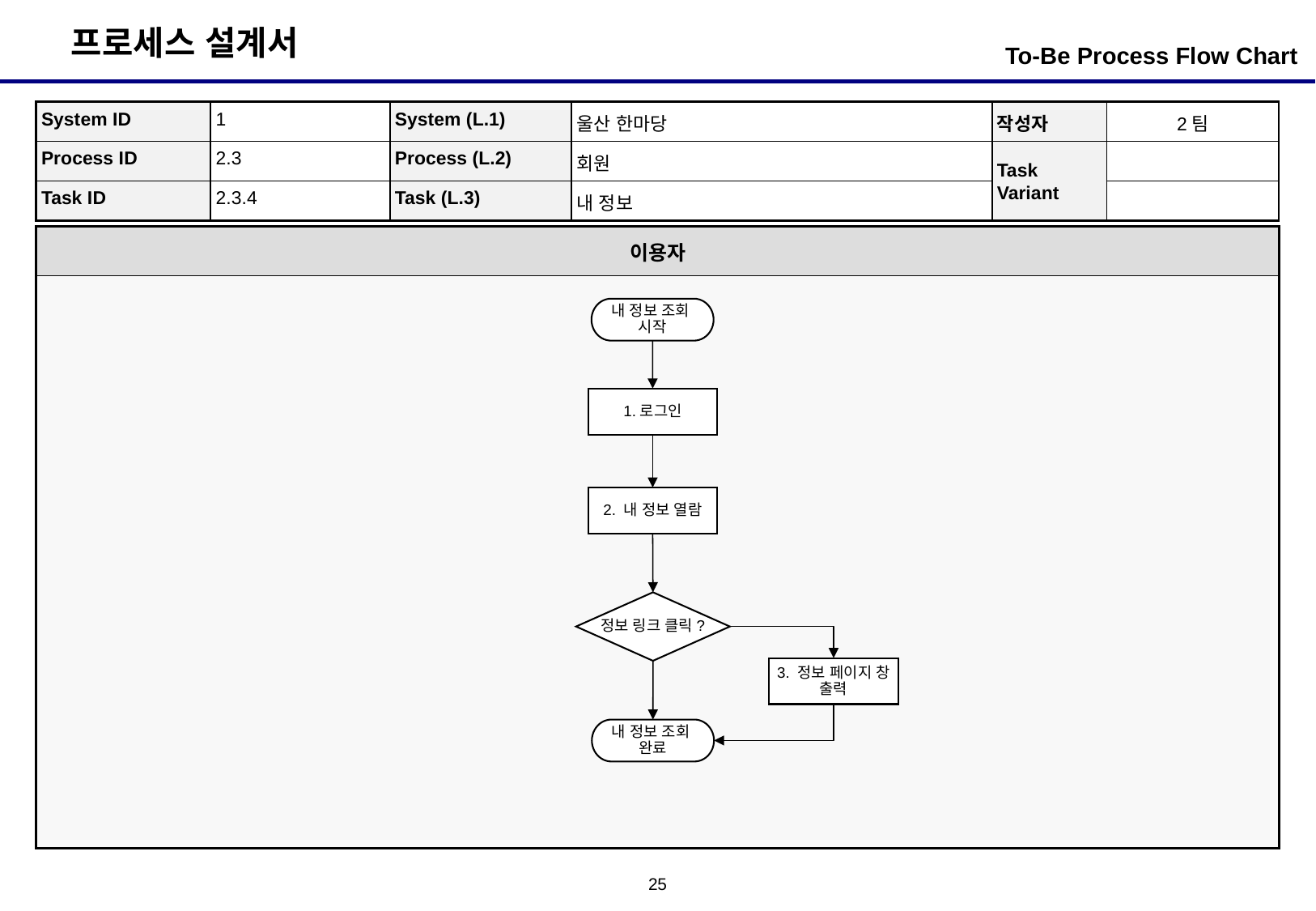

To-Be Process Flow Chart
| System ID | 1 | System (L.1) | 울산 한마당 | 작성자 | 2팀 |
| --- | --- | --- | --- | --- | --- |
| Process ID | 2.3 | Process (L.2) | 회원 | Task Variant |  |
| Task ID | 2.3.4 | Task (L.3) | 내 정보 |  |  |
| 이용자 |
| --- |
|  |
내 정보 조회
시작
1.로그인
2. 내 정보 열람
정보 링크 클릭?
3. 정보 페이지 창
출력
내 정보 조회
완료